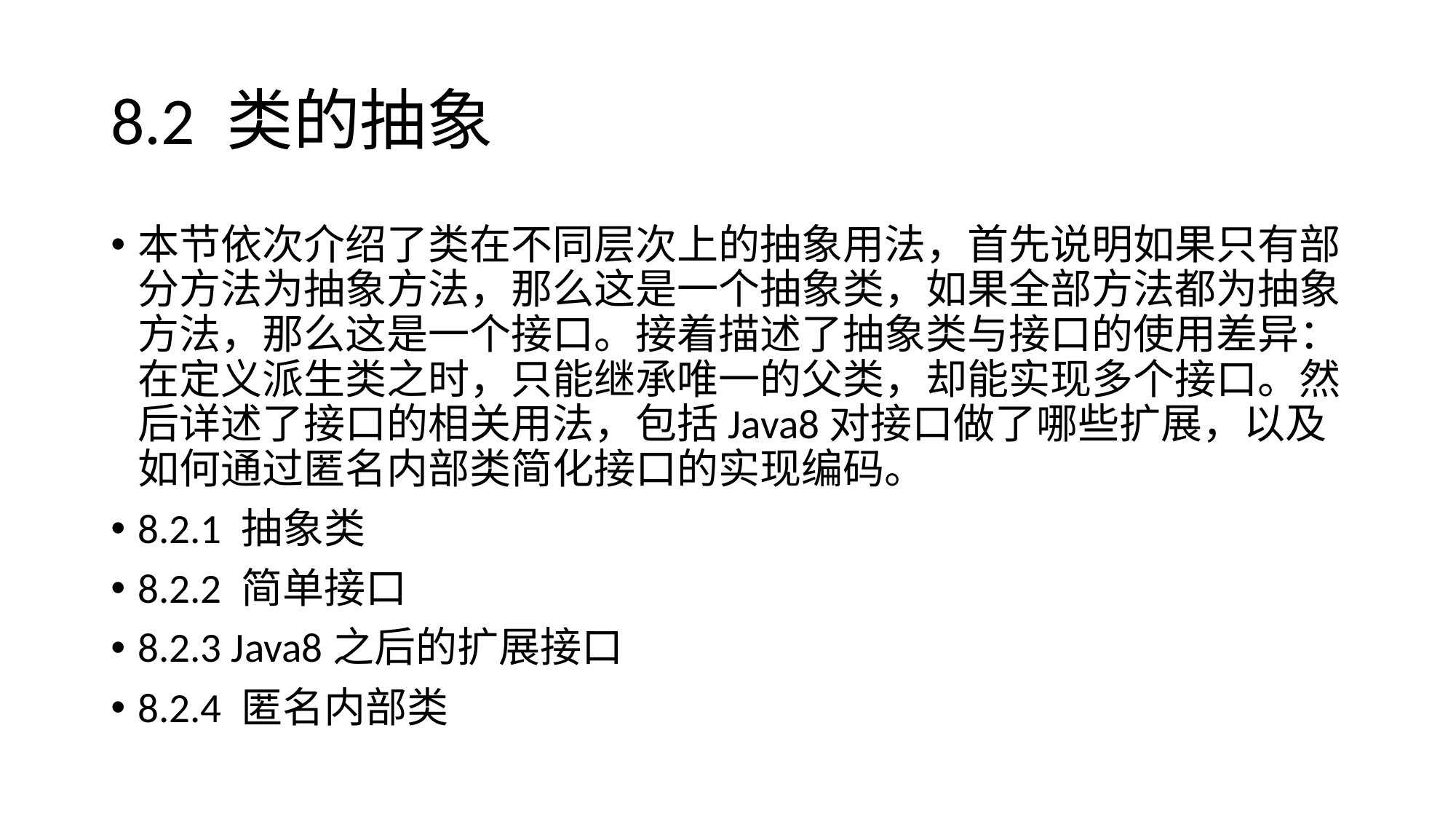

# 8.2 类的抽象
本节依次介绍了类在不同层次上的抽象用法，首先说明如果只有部分方法为抽象方法，那么这是一个抽象类，如果全部方法都为抽象方法，那么这是一个接口。接着描述了抽象类与接口的使用差异：在定义派生类之时，只能继承唯一的父类，却能实现多个接口。然后详述了接口的相关用法，包括Java8对接口做了哪些扩展，以及如何通过匿名内部类简化接口的实现编码。
8.2.1 抽象类
8.2.2 简单接口
8.2.3 Java8之后的扩展接口
8.2.4 匿名内部类